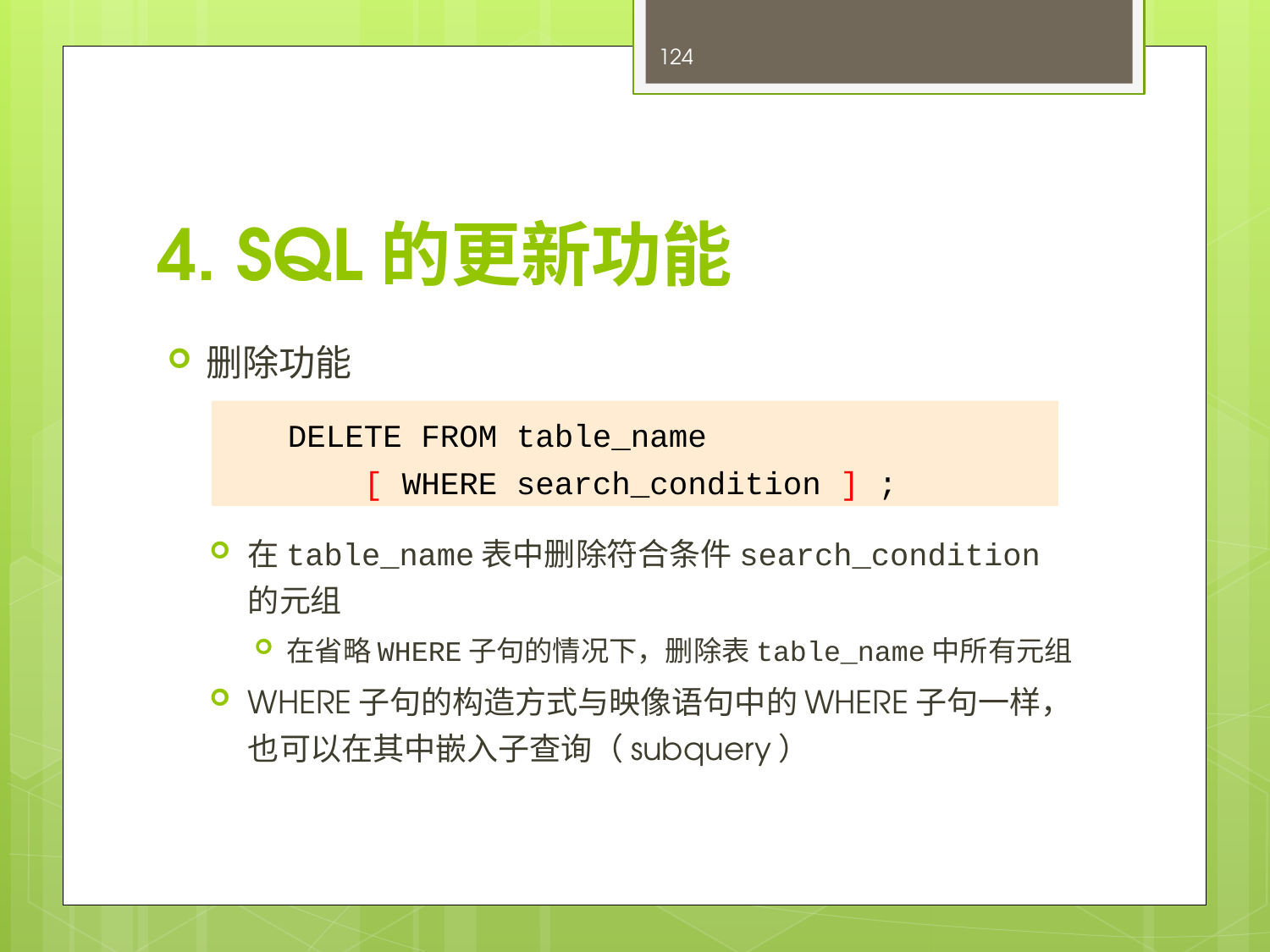

124
# 4. SQL的更新功能
删除功能

在table_name表中删除符合条件search_condition的元组
在省略WHERE子句的情况下，删除表table_name中所有元组
WHERE子句的构造方式与映像语句中的WHERE子句一样，也可以在其中嵌入子查询（subquery）

DELETE FROM table_name
    [ WHERE search_condition ] ;